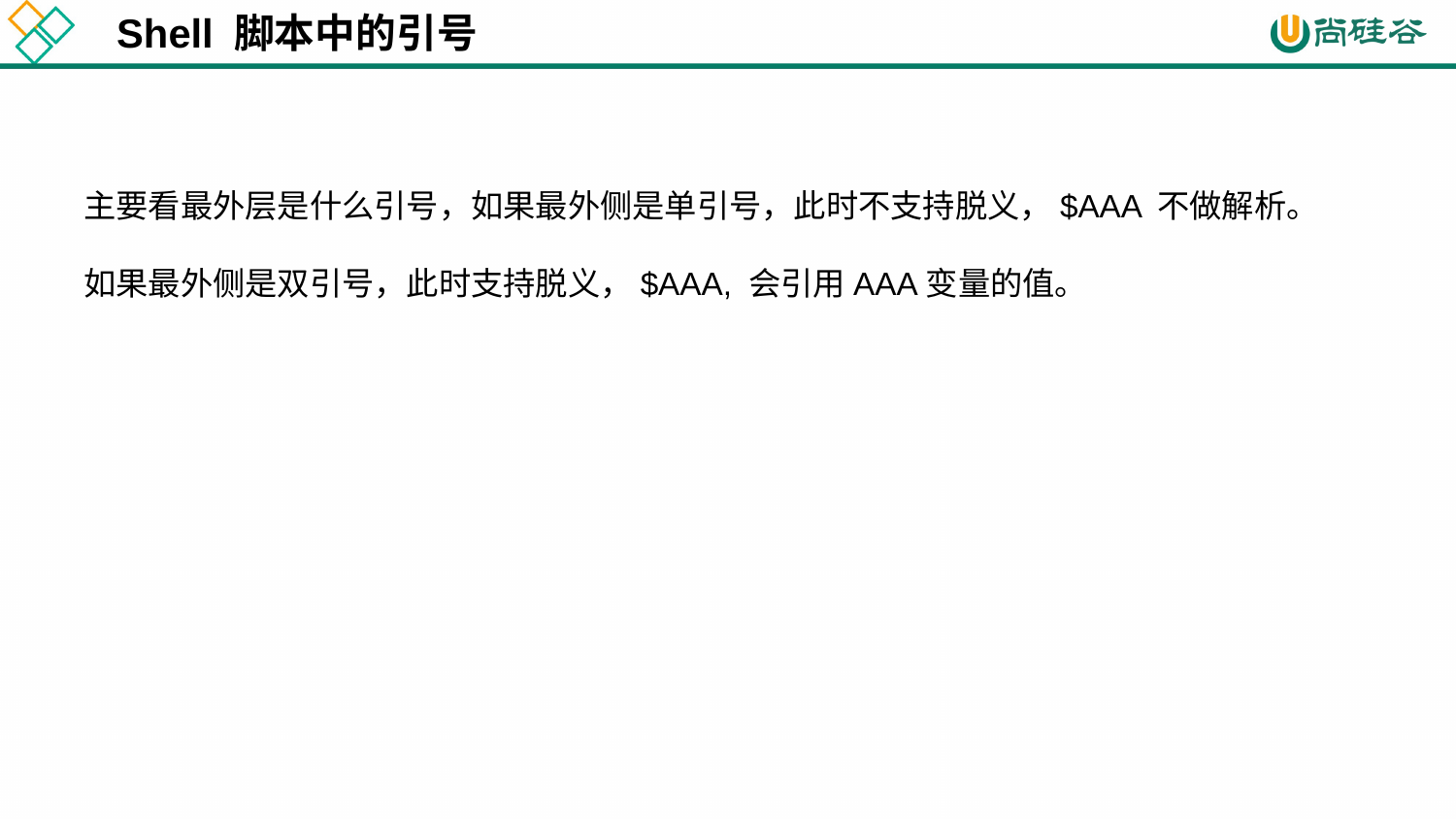

Shell 脚本中的引号
主要看最外层是什么引号，如果最外侧是单引号，此时不支持脱义，$AAA 不做解析。

如果最外侧是双引号，此时支持脱义，$AAA, 会引用AAA变量的值。